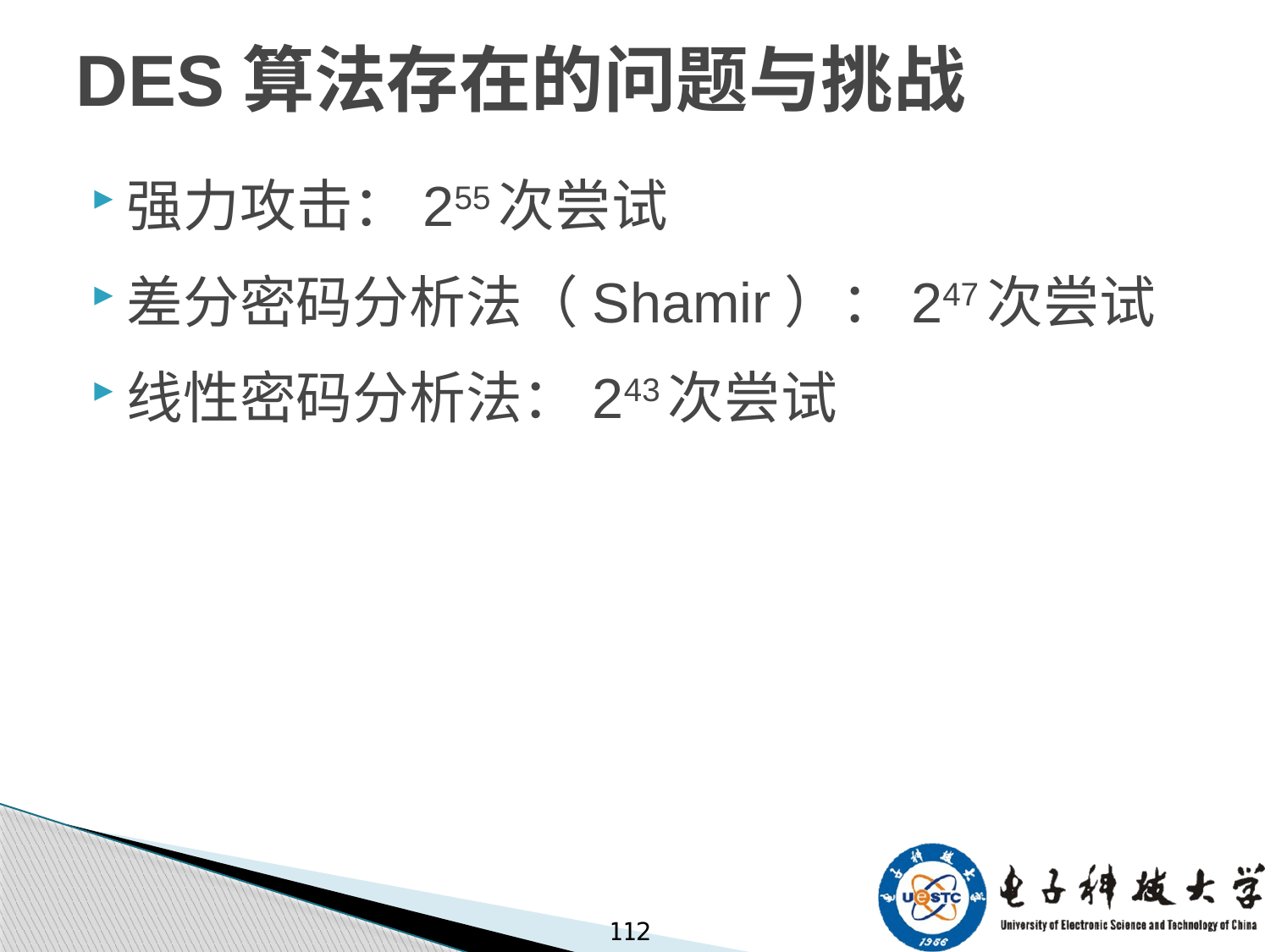

# DES算法存在的问题与挑战
数据加密标准
强力攻击：255次尝试
差分密码分析法（Shamir）：247次尝试
线性密码分析法：243次尝试
112